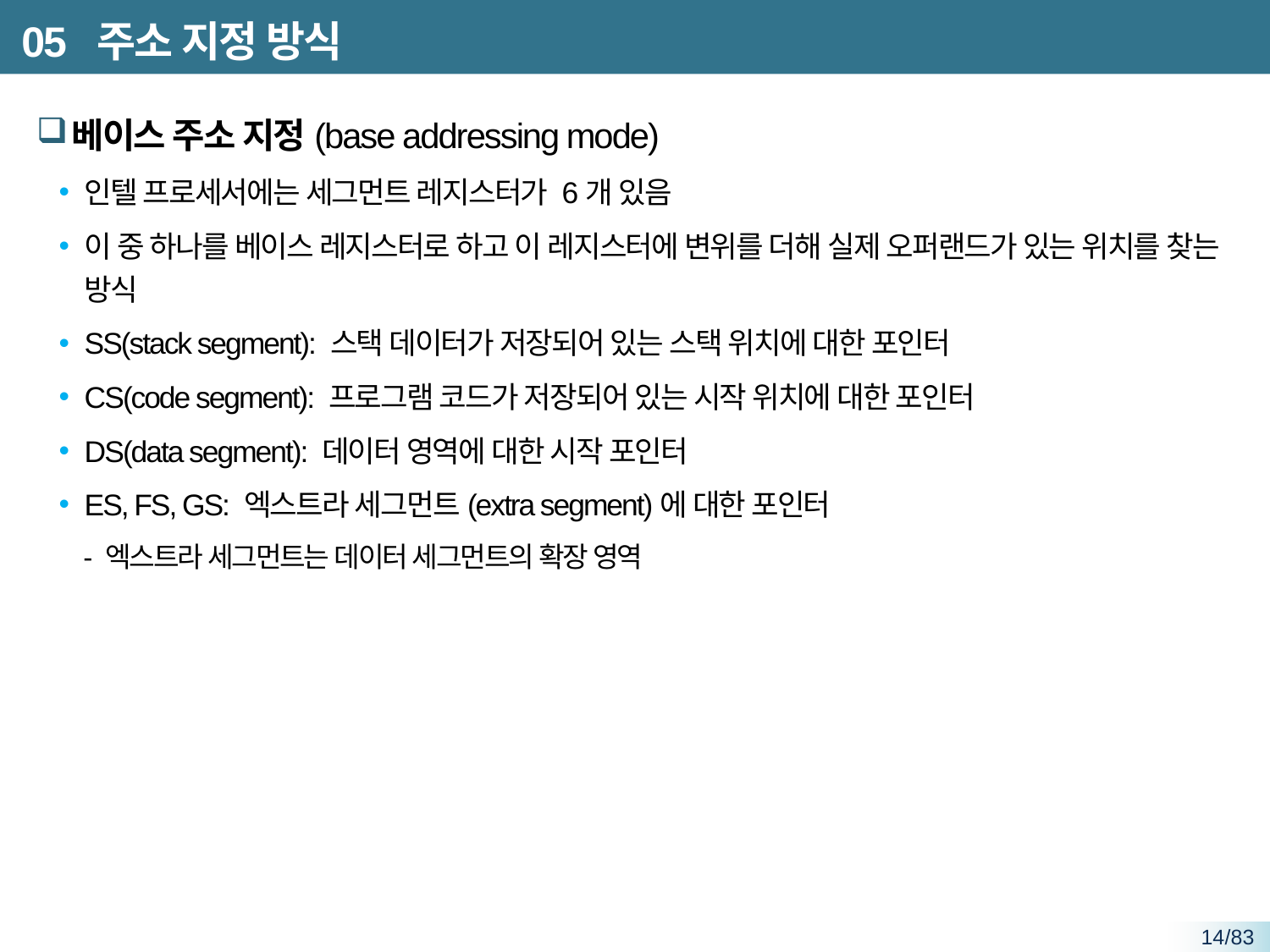

# 05  주소 지정 방식
베이스 주소 지정(base addressing mode)
인텔 프로세서에는 세그먼트 레지스터가 6개 있음
이 중 하나를 베이스 레지스터로 하고 이 레지스터에 변위를 더해 실제 오퍼랜드가 있는 위치를 찾는 방식
SS(stack segment): 스택 데이터가 저장되어 있는 스택 위치에 대한 포인터
CS(code segment): 프로그램 코드가 저장되어 있는 시작 위치에 대한 포인터
DS(data segment): 데이터 영역에 대한 시작 포인터
ES, FS, GS: 엑스트라 세그먼트(extra segment)에 대한 포인터
- 엑스트라 세그먼트는 데이터 세그먼트의 확장 영역